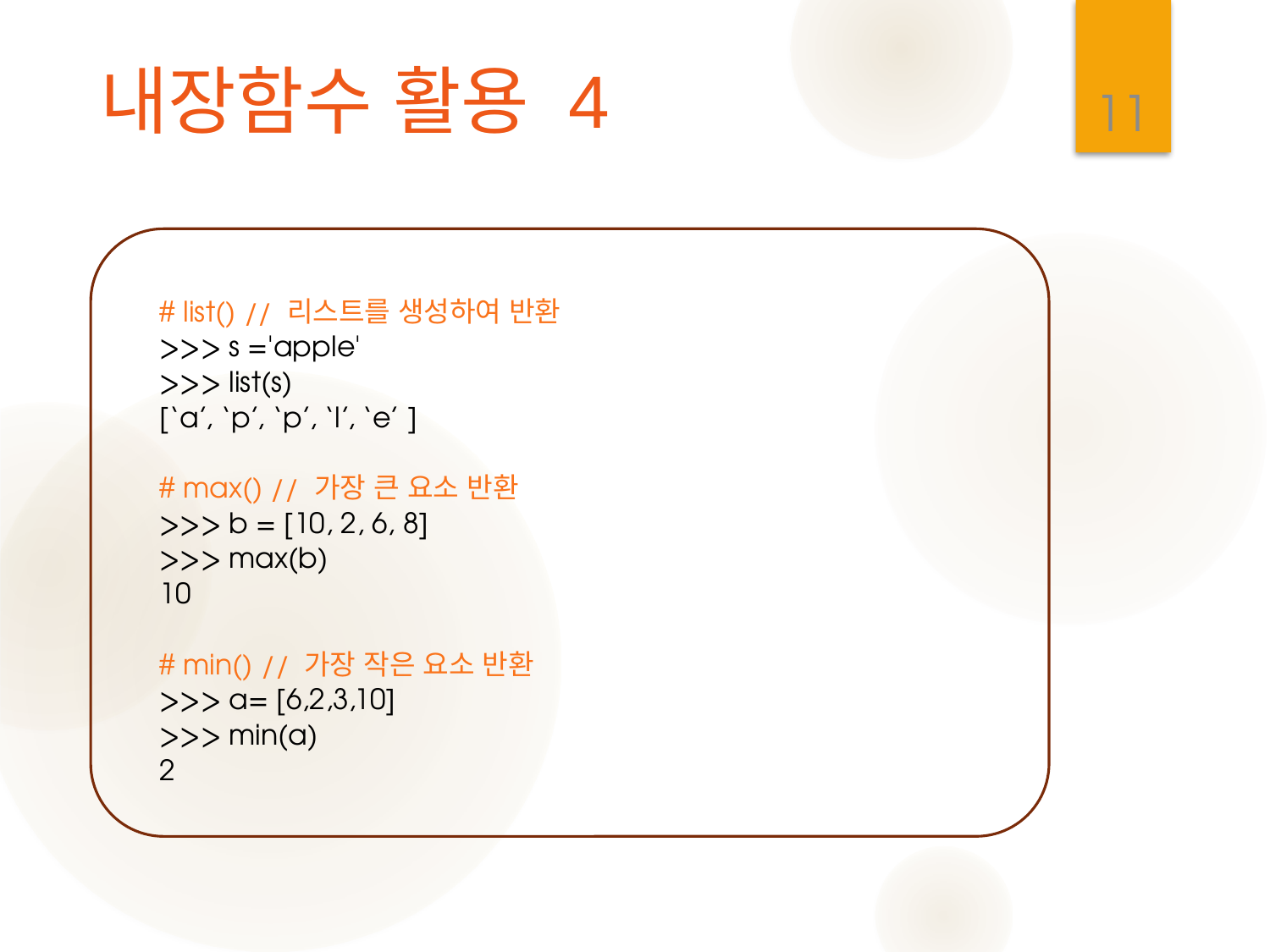

11
# 내장함수 활용 4

# list() // 리스트를 생성하여 반환
>>> s ='apple'
>>> list(s)
[‘a’, ‘p’, ‘p’, ‘l’, ‘e’ ]

# max() // 가장 큰 요소 반환
>>> b = [10, 2, 6, 8]
>>> max(b)
10

# min() // 가장 작은 요소 반환
>>> a= [6,2,3,10]
>>> min(a)
2